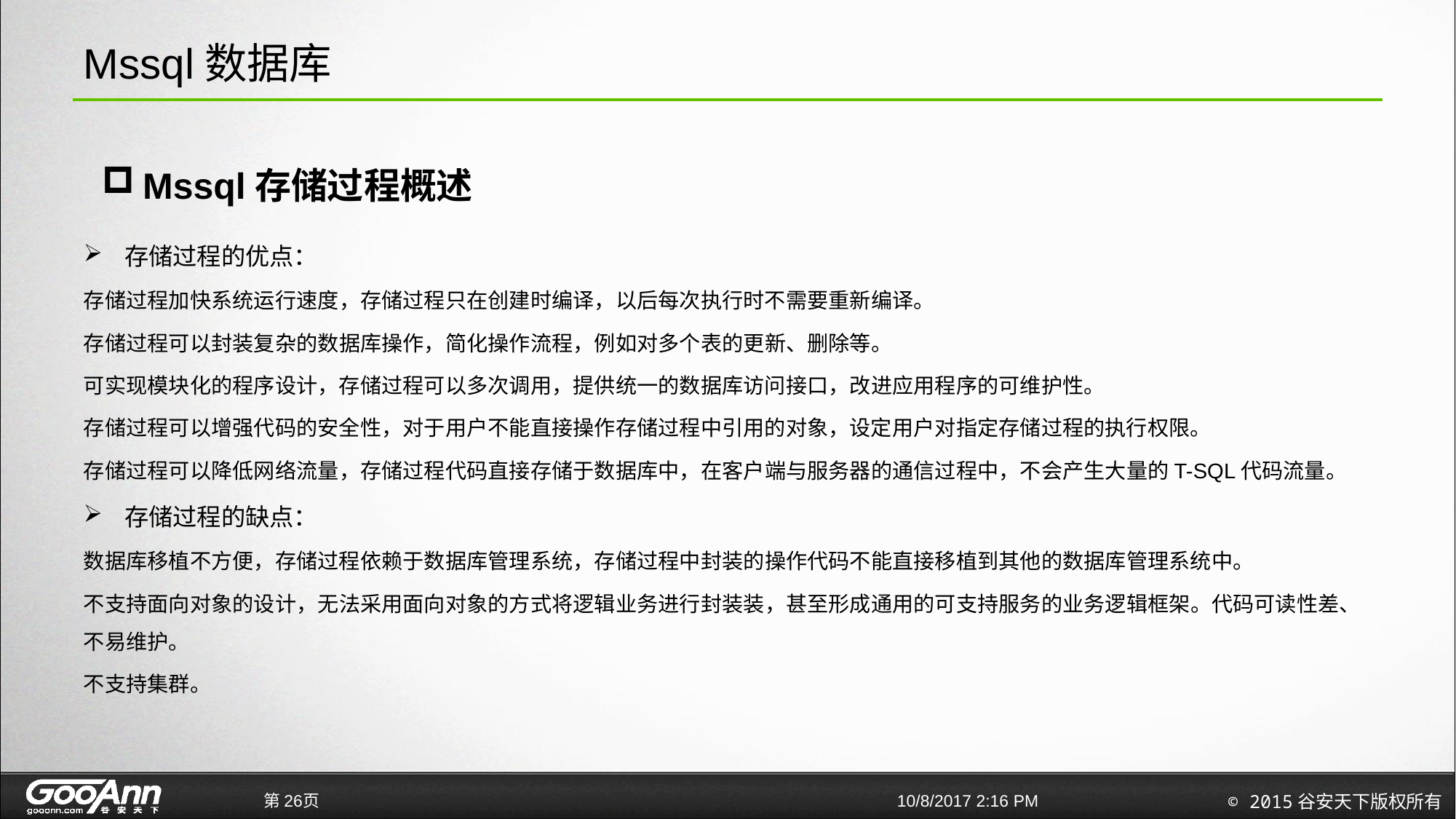

# Mssql数据库

Mssql存储过程概述
存储过程的优点：
存储过程加快系统运行速度，存储过程只在创建时编译，以后每次执行时不需要重新编译。
存储过程可以封装复杂的数据库操作，简化操作流程，例如对多个表的更新、删除等。
可实现模块化的程序设计，存储过程可以多次调用，提供统一的数据库访问接口，改进应用程序的可维护性。
存储过程可以增强代码的安全性，对于用户不能直接操作存储过程中引用的对象，设定用户对指定存储过程的执行权限。
存储过程可以降低网络流量，存储过程代码直接存储于数据库中，在客户端与服务器的通信过程中，不会产生大量的T-SQL代码流量。
存储过程的缺点：
数据库移植不方便，存储过程依赖于数据库管理系统，存储过程中封装的操作代码不能直接移植到其他的数据库管理系统中。
不支持面向对象的设计，无法采用面向对象的方式将逻辑业务进行封装装，甚至形成通用的可支持服务的业务逻辑框架。代码可读性差、不易维护。
不支持集群。